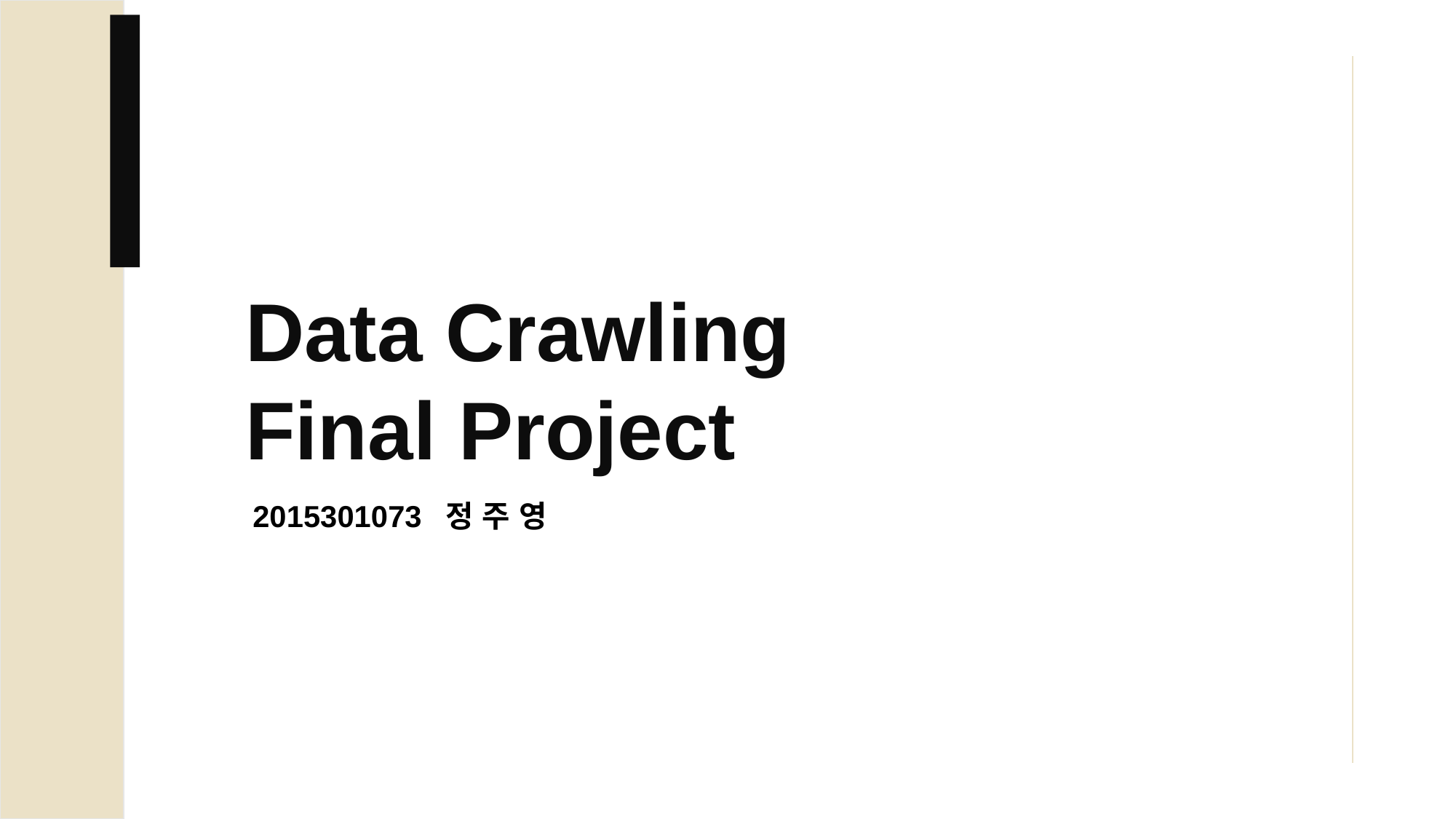

Data Crawling
Final Project
2015301073  정 주 영